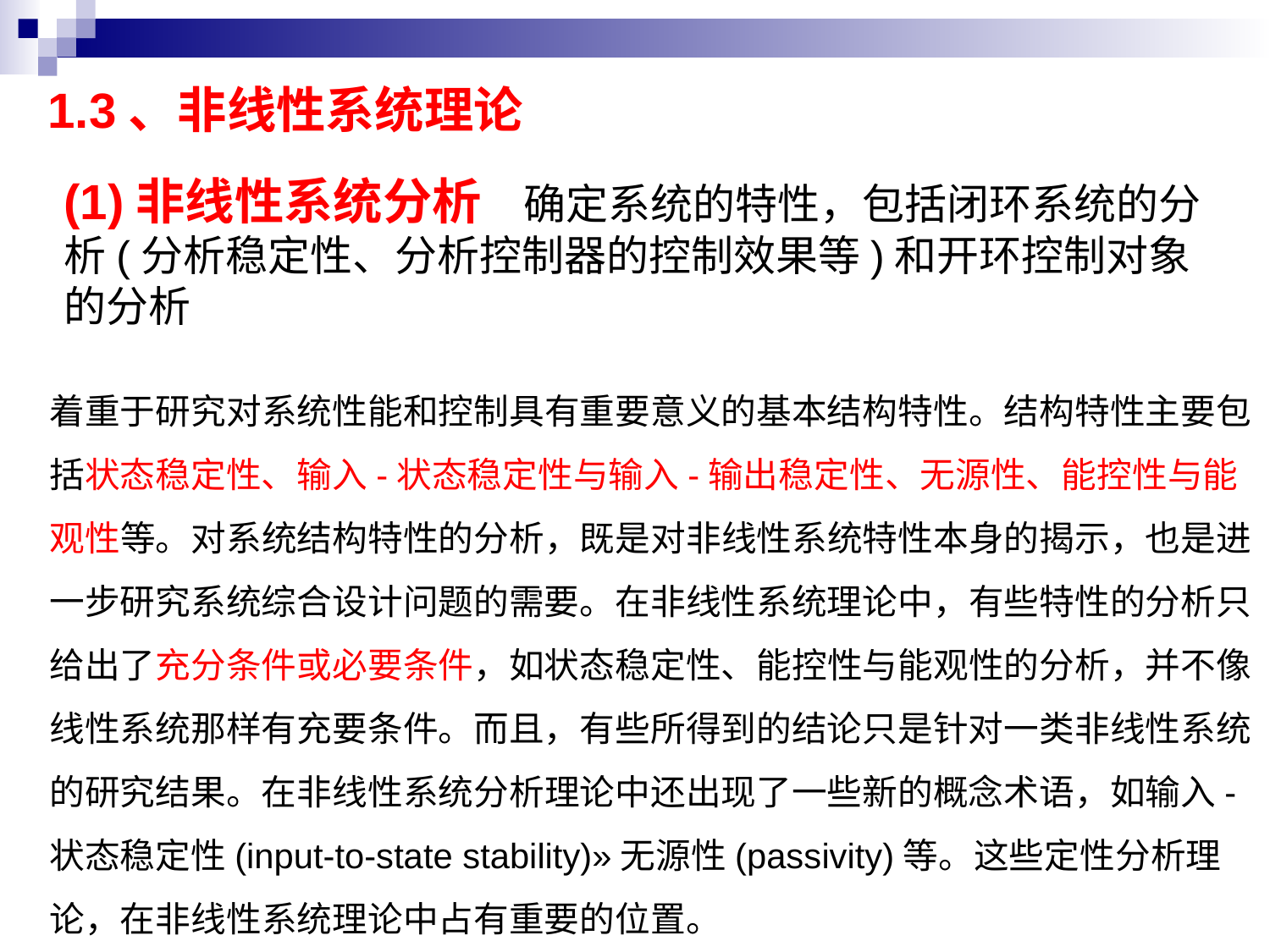

1.3、非线性系统理论
(1)非线性系统分析：确定系统的特性，包括闭环系统的分析(分析稳定性、分析控制器的控制效果等)和开环控制对象的分析
着重于研究对系统性能和控制具有重要意义的基本结构特性。结构特性主要包括状态稳定性、输入-状态稳定性与输入-输出稳定性、无源性、能控性与能观性等。对系统结构特性的分析，既是对非线性系统特性本身的揭示，也是进一步研究系统综合设计问题的需要。在非线性系统理论中，有些特性的分析只给出了充分条件或必要条件，如状态稳定性、能控性与能观性的分析，并不像线性系统那样有充要条件。而且，有些所得到的结论只是针对一类非线性系统的研究结果。在非线性系统分析理论中还出现了一些新的概念术语，如输入-状态稳定性(input-to-state stability)»无源性(passivity)等。这些定性分析理论，在非线性系统理论中占有重要的位置。
34